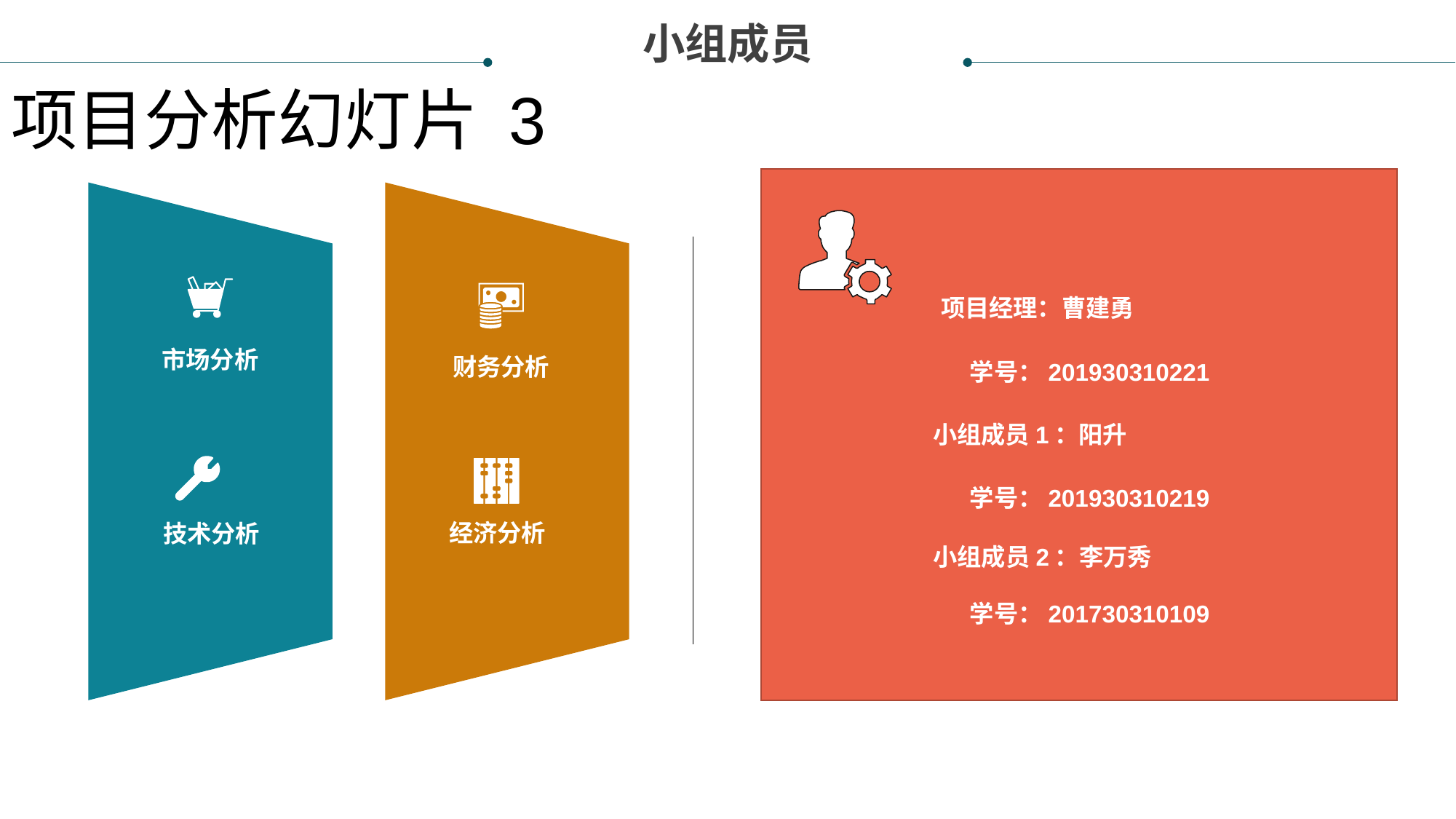

小组成员
项目分析幻灯片 3

项目经理：曹建勇

市场分析
财务分析
学号：201930310221
小组成员1：阳升

学号：201930310219
经济分析
技术分析
小组成员2：李万秀
学号：201730310109